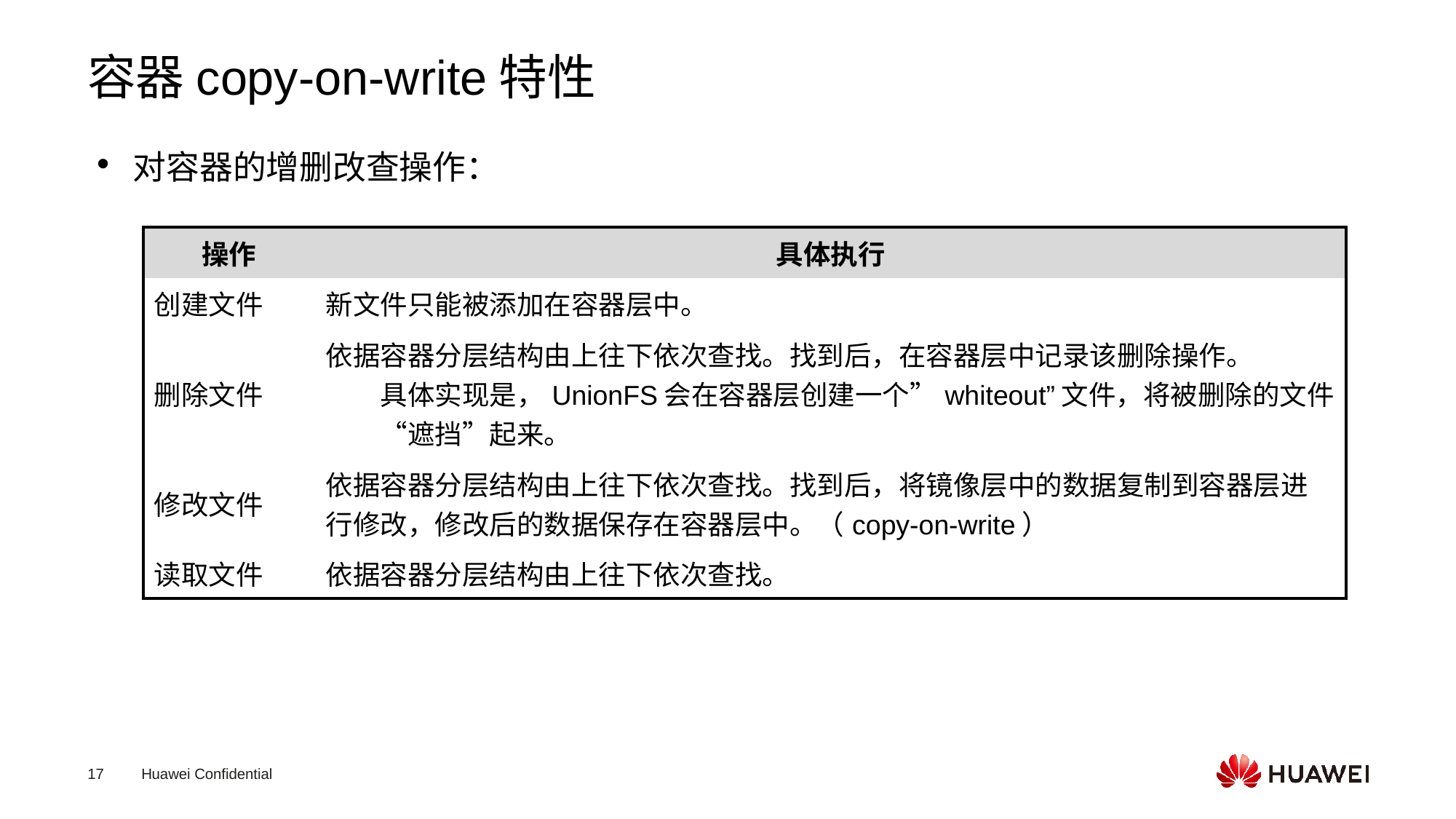

# 容器copy-on-write特性
对容器的增删改查操作：
| 操作 | 具体执行 |
| --- | --- |
| 创建文件 | 新文件只能被添加在容器层中。 |
| 删除文件 | 依据容器分层结构由上往下依次查找。找到后，在容器层中记录该删除操作。 具体实现是，UnionFS会在容器层创建一个”whiteout”文件，将被删除的文件“遮挡”起来。 |
| 修改文件 | 依据容器分层结构由上往下依次查找。找到后，将镜像层中的数据复制到容器层进行修改，修改后的数据保存在容器层中。（copy-on-write） |
| 读取文件 | 依据容器分层结构由上往下依次查找。 |